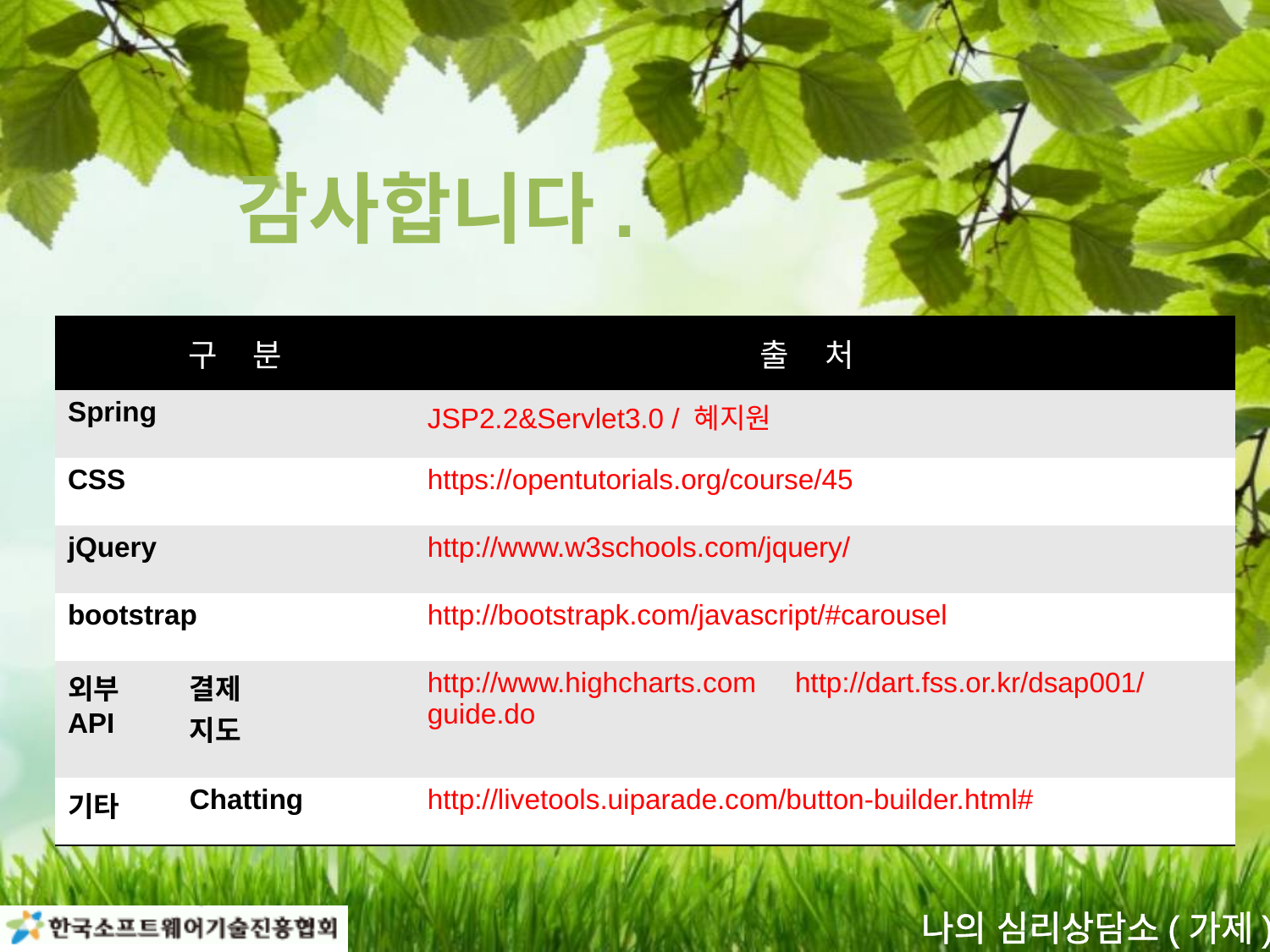

# 감사합니다.
| 구 분 |  | 출 처 |
| --- | --- | --- |
| Spring |  | JSP2.2&Servlet3.0 / 혜지원 |
| CSS |  | https://opentutorials.org/course/45 |
| jQuery |  | http://www.w3schools.com/jquery/ |
| bootstrap |  | http://bootstrapk.com/javascript/#carousel |
| 외부API | 결제 지도 | http://www.highcharts.com http://dart.fss.or.kr/dsap001/guide.do |
| 기타 | Chatting | http://livetools.uiparade.com/button-builder.html# |